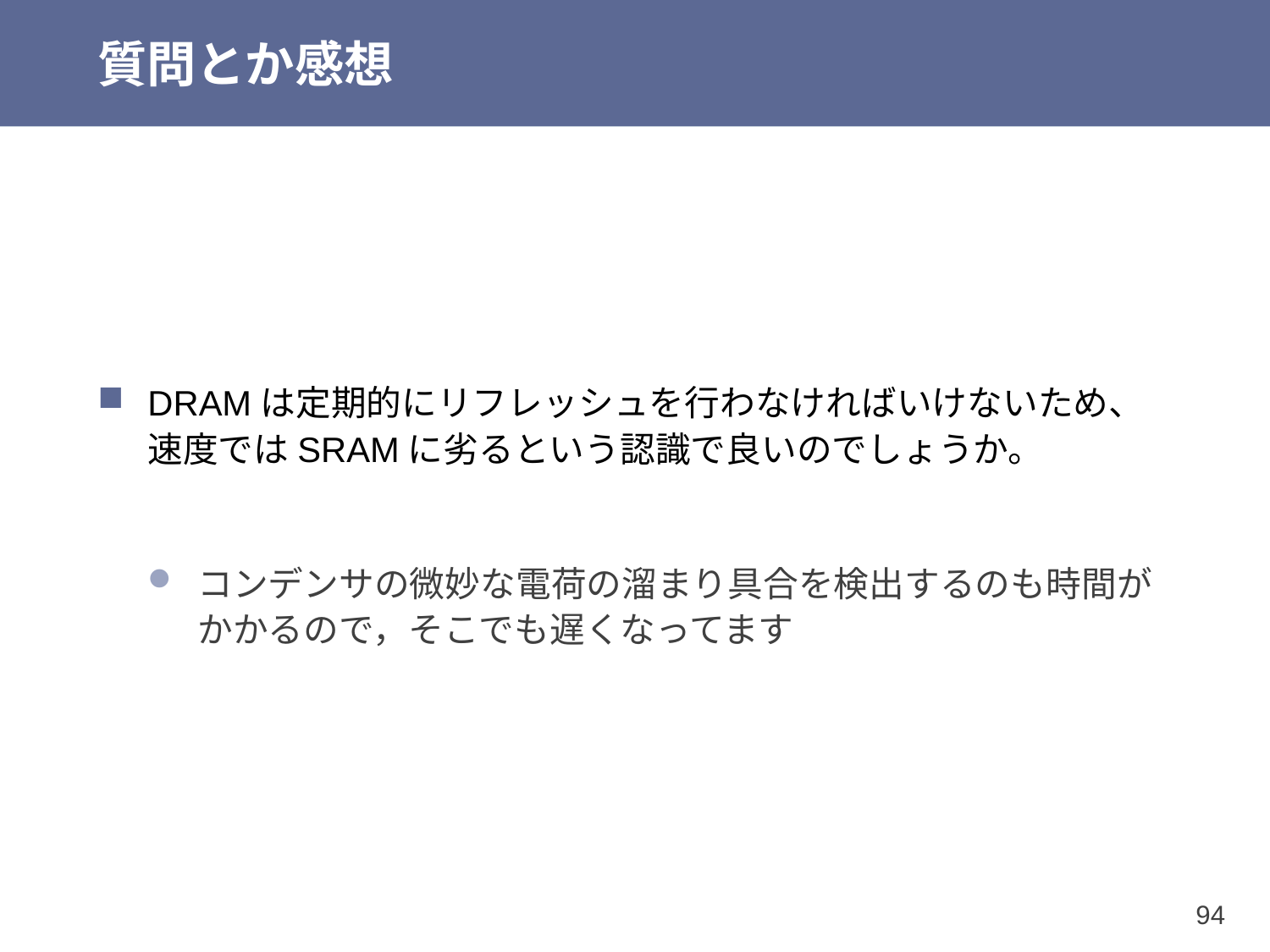

# 質問とか感想
DRAMは定期的にリフレッシュを行わなければいけないため、速度ではSRAMに劣るという認識で良いのでしょうか。

コンデンサの微妙な電荷の溜まり具合を検出するのも時間がかかるので，そこでも遅くなってます